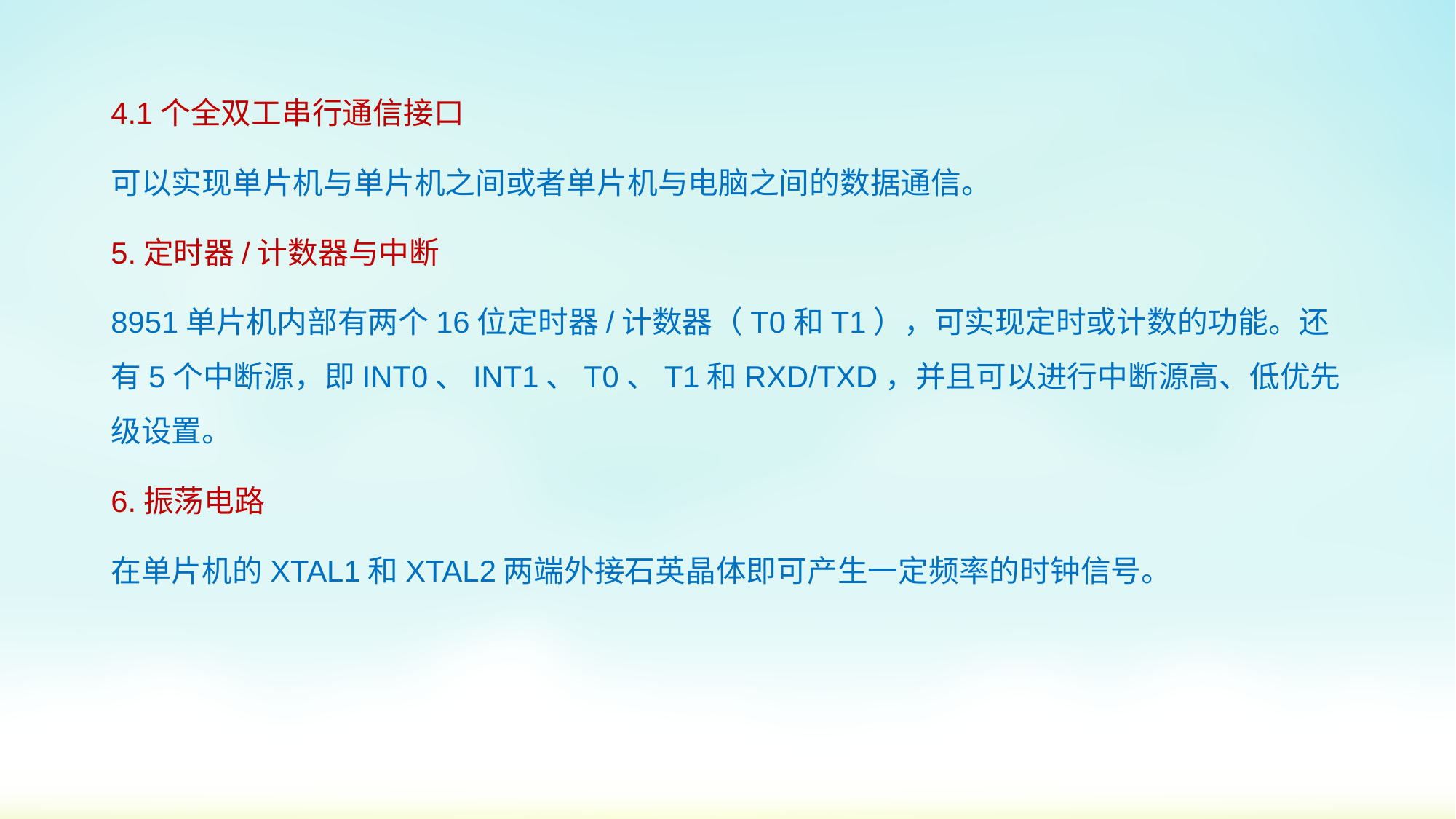

4.1个全双工串行通信接口
可以实现单片机与单片机之间或者单片机与电脑之间的数据通信。
5.定时器/计数器与中断
8951单片机内部有两个16位定时器/计数器（T0和T1），可实现定时或计数的功能。还有5个中断源，即INT0、INT1、T0、T1和RXD/TXD，并且可以进行中断源高、低优先级设置。
6.振荡电路
在单片机的XTAL1和XTAL2两端外接石英晶体即可产生一定频率的时钟信号。